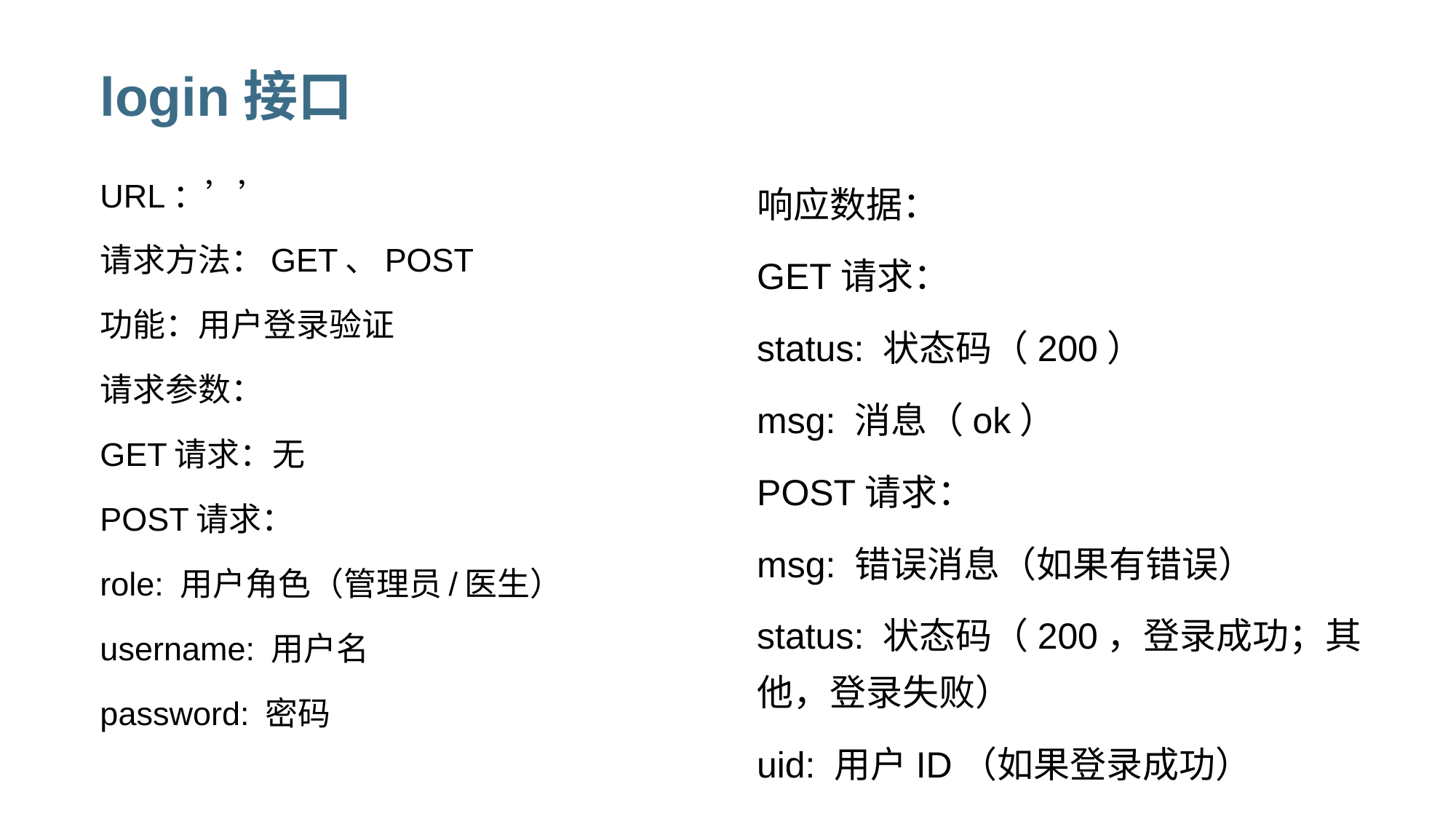

# login接口
URL：’’
请求方法：GET、POST
功能：用户登录验证
请求参数：
GET请求：无
POST请求：
role: 用户角色（管理员/医生）
username: 用户名
password: 密码
响应数据：
GET请求：
status: 状态码（200）
msg: 消息（ok）
POST请求：
msg: 错误消息（如果有错误）
status: 状态码（200，登录成功；其他，登录失败）
uid: 用户ID（如果登录成功）